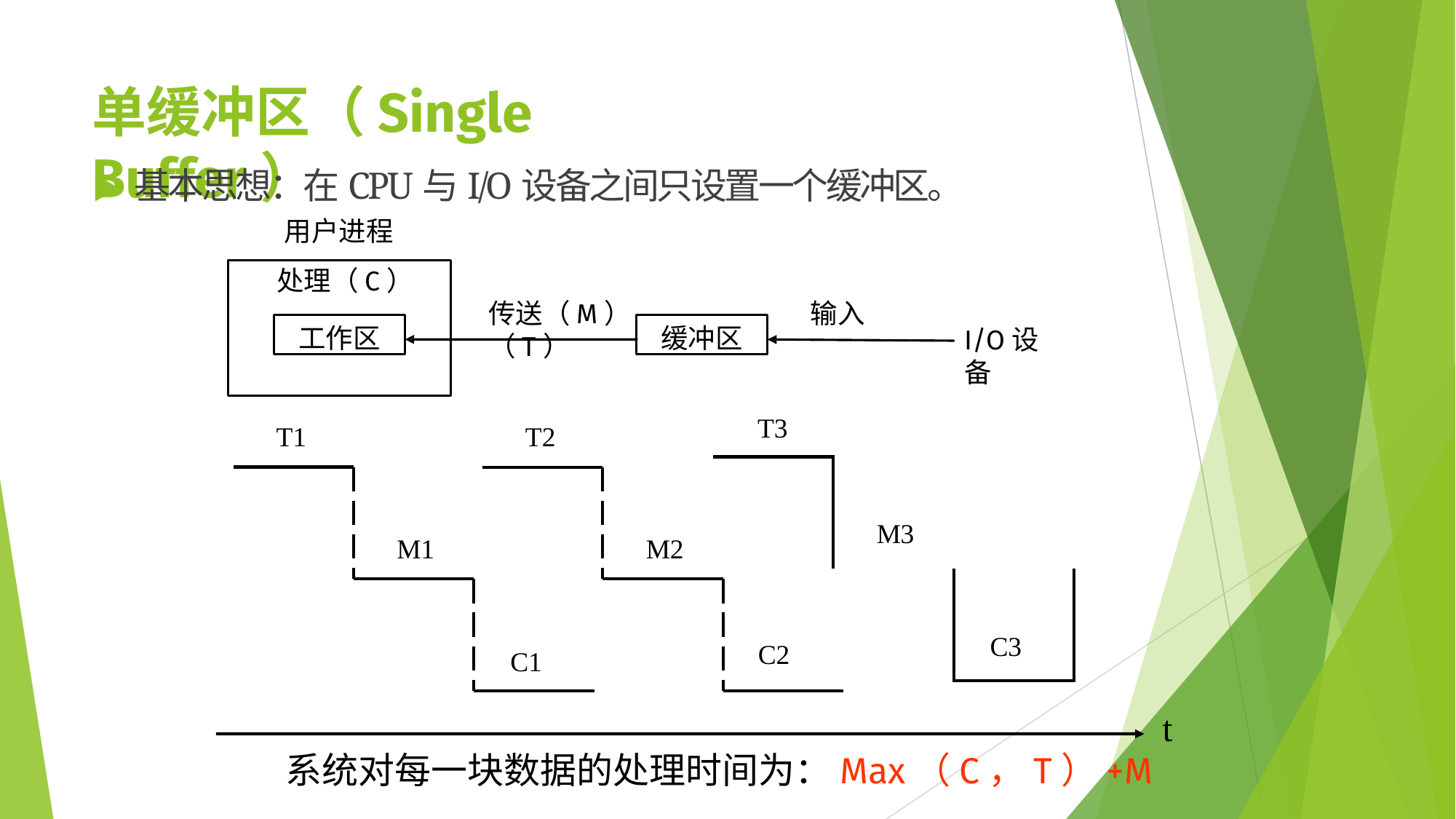

# 单缓冲区（Single Buffer）
▶	基本思想：在CPU与I/O设备之间只设置一个缓冲区。
用户进程
处理（C）

传送（M）	输入（T）
工作区
缓冲区
I/O设备

T3
T1
T2
|  | M3 |  |
| --- | --- | --- |
| C2 |  | C3 |

M1
M2
C1
t
系统对每一块数据的处理时间为：Max（C，T）+M